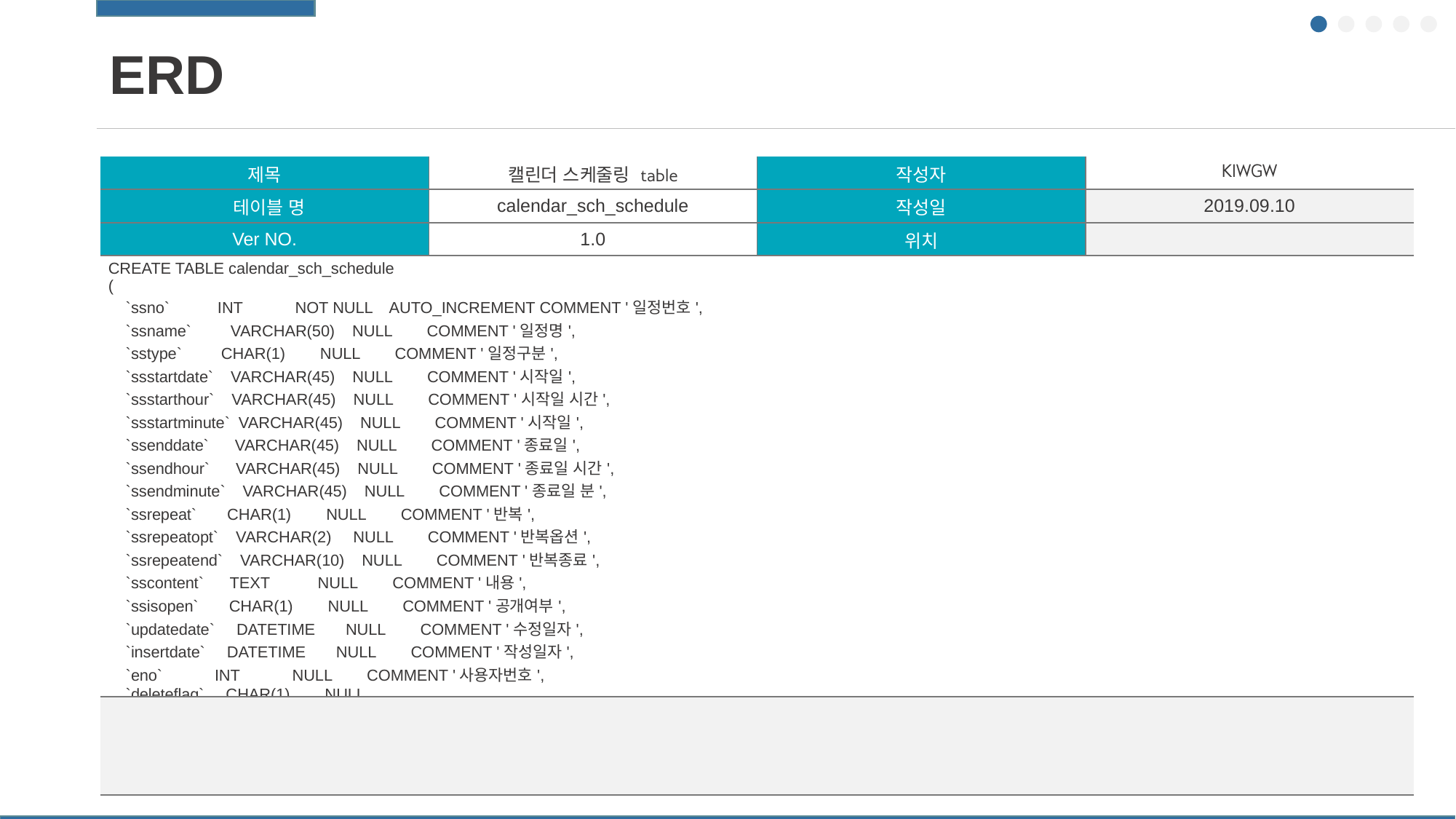

ERD
| 제목 | 캘린더 스케줄링 table | 작성자 | KIWGW |
| --- | --- | --- | --- |
| 테이블 명 | calendar\_sch\_schedule | 작성일 | 2019.09.10 |
| Ver NO. | 1.0 | 위치 |  |
| CREATE TABLE calendar\_sch\_schedule ( `ssno` INT NOT NULL AUTO\_INCREMENT COMMENT '일정번호', `ssname` VARCHAR(50) NULL COMMENT '일정명', `sstype` CHAR(1) NULL COMMENT '일정구분', `ssstartdate` VARCHAR(45) NULL COMMENT '시작일', `ssstarthour` VARCHAR(45) NULL COMMENT '시작일 시간', `ssstartminute` VARCHAR(45) NULL COMMENT '시작일', `ssenddate` VARCHAR(45) NULL COMMENT '종료일', `ssendhour` VARCHAR(45) NULL COMMENT '종료일 시간', `ssendminute` VARCHAR(45) NULL COMMENT '종료일 분', `ssrepeat` CHAR(1) NULL COMMENT '반복', `ssrepeatopt` VARCHAR(2) NULL COMMENT '반복옵션', `ssrepeatend` VARCHAR(10) NULL COMMENT '반복종료', `sscontent` TEXT NULL COMMENT '내용', `ssisopen` CHAR(1) NULL COMMENT '공개여부', `updatedate` DATETIME NULL COMMENT '수정일자', `insertdate` DATETIME NULL COMMENT '작성일자', `eno` INT NULL COMMENT '사용자번호', `deleteflag` CHAR(1) NULL, PRIMARY KEY (ssno) ); |  |  |  |
|  |  |  |  |